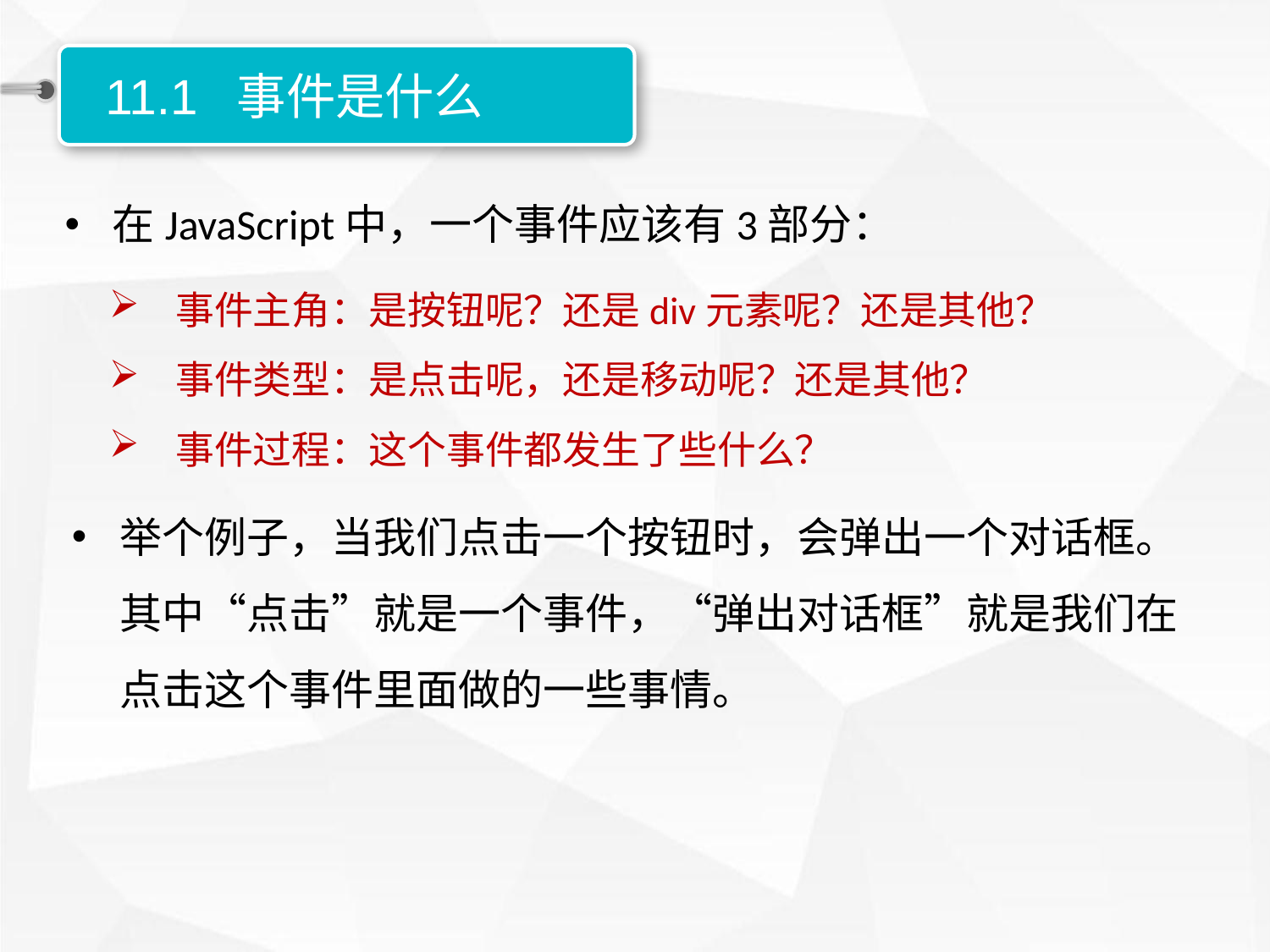

11.1  事件是什么

在JavaScript中，一个事件应该有3部分：
  事件主角：是按钮呢？还是div元素呢？还是其他？
  事件类型：是点击呢，还是移动呢？还是其他？
  事件过程：这个事件都发生了些什么？
举个例子，当我们点击一个按钮时，会弹出一个对话框。其中“点击”就是一个事件，“弹出对话框”就是我们在点击这个事件里面做的一些事情。